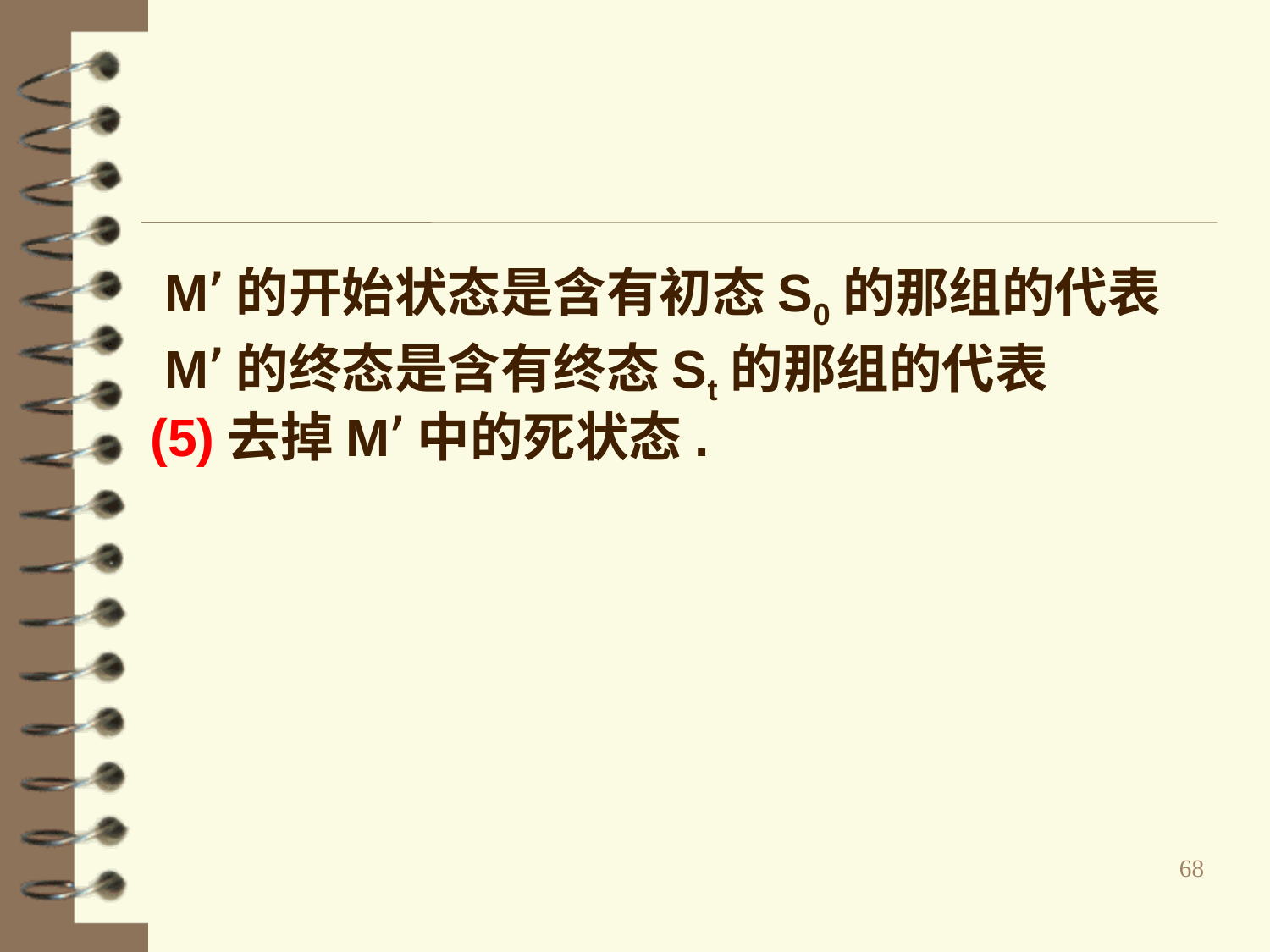

#
 M’的开始状态是含有初态S0的那组的代表
 M’的终态是含有终态St的那组的代表
(5)去掉M’中的死状态.
68